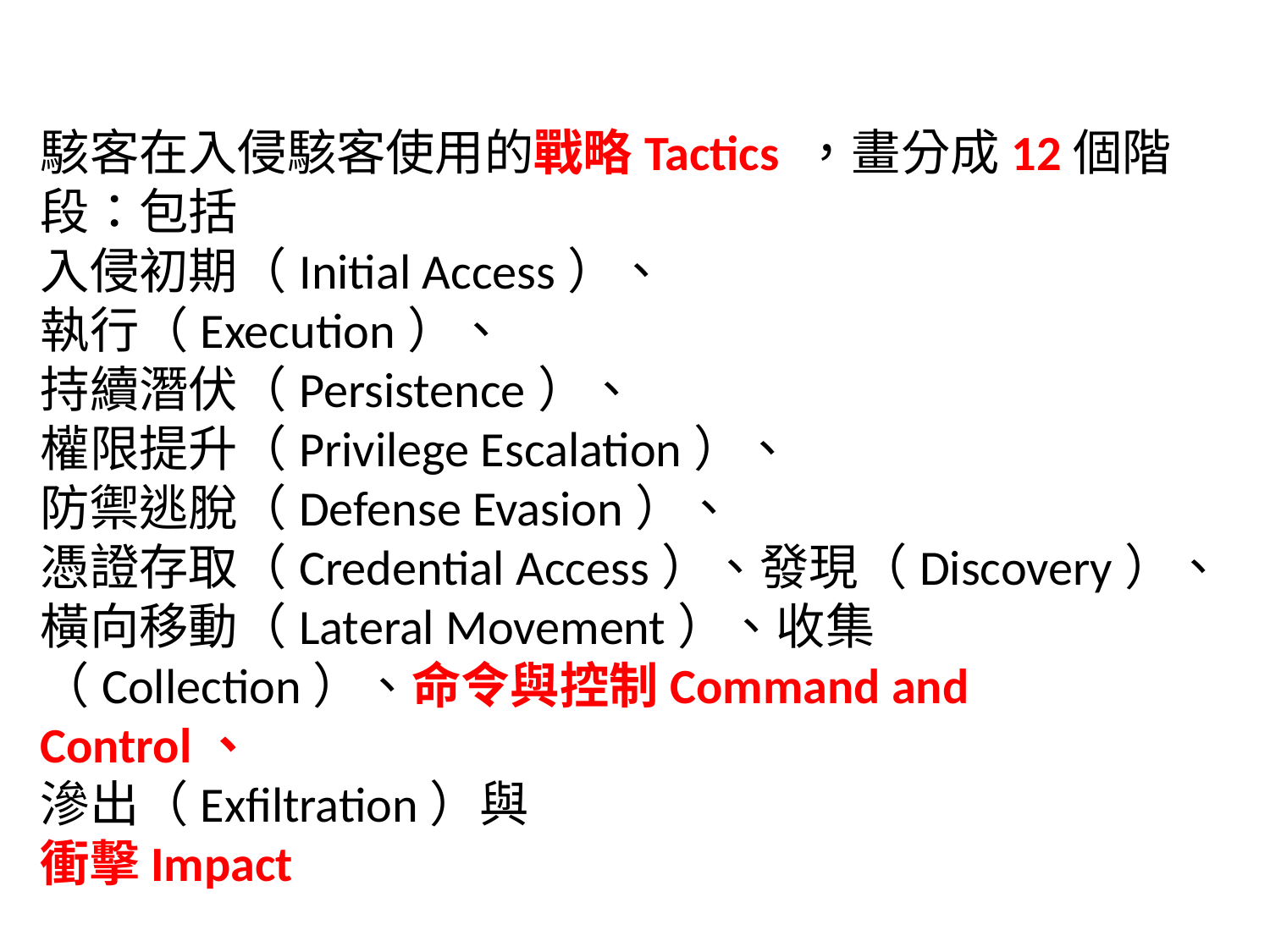

駭客在入侵駭客使用的戰略Tactics ，畫分成12個階段：包括
入侵初期（Initial Access）、
執行（Execution）、
持續潛伏（Persistence）、
權限提升（Privilege Escalation）、
防禦逃脫（Defense Evasion）、
憑證存取（Credential Access）、發現（Discovery）、橫向移動（Lateral Movement）、收集（Collection）、命令與控制Command and Control、
滲出（Exfiltration）與
衝擊Impact